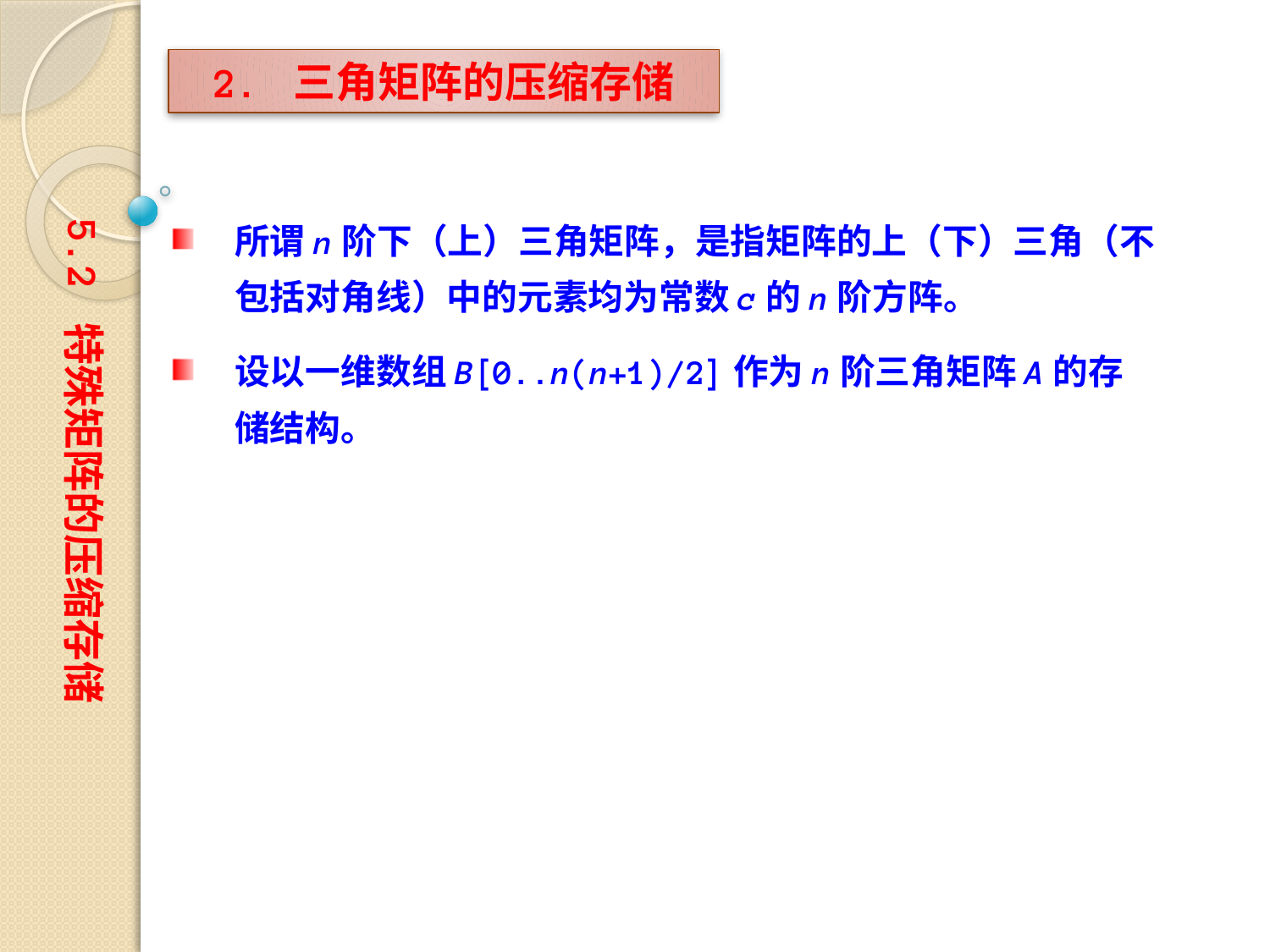

2. 三角矩阵的压缩存储
所谓n阶下（上）三角矩阵，是指矩阵的上（下）三角（不包括对角线）中的元素均为常数c的n阶方阵。
设以一维数组B[0..n(n+1)/2]作为n阶三角矩阵A的存储结构。
5.2 特殊矩阵的压缩存储